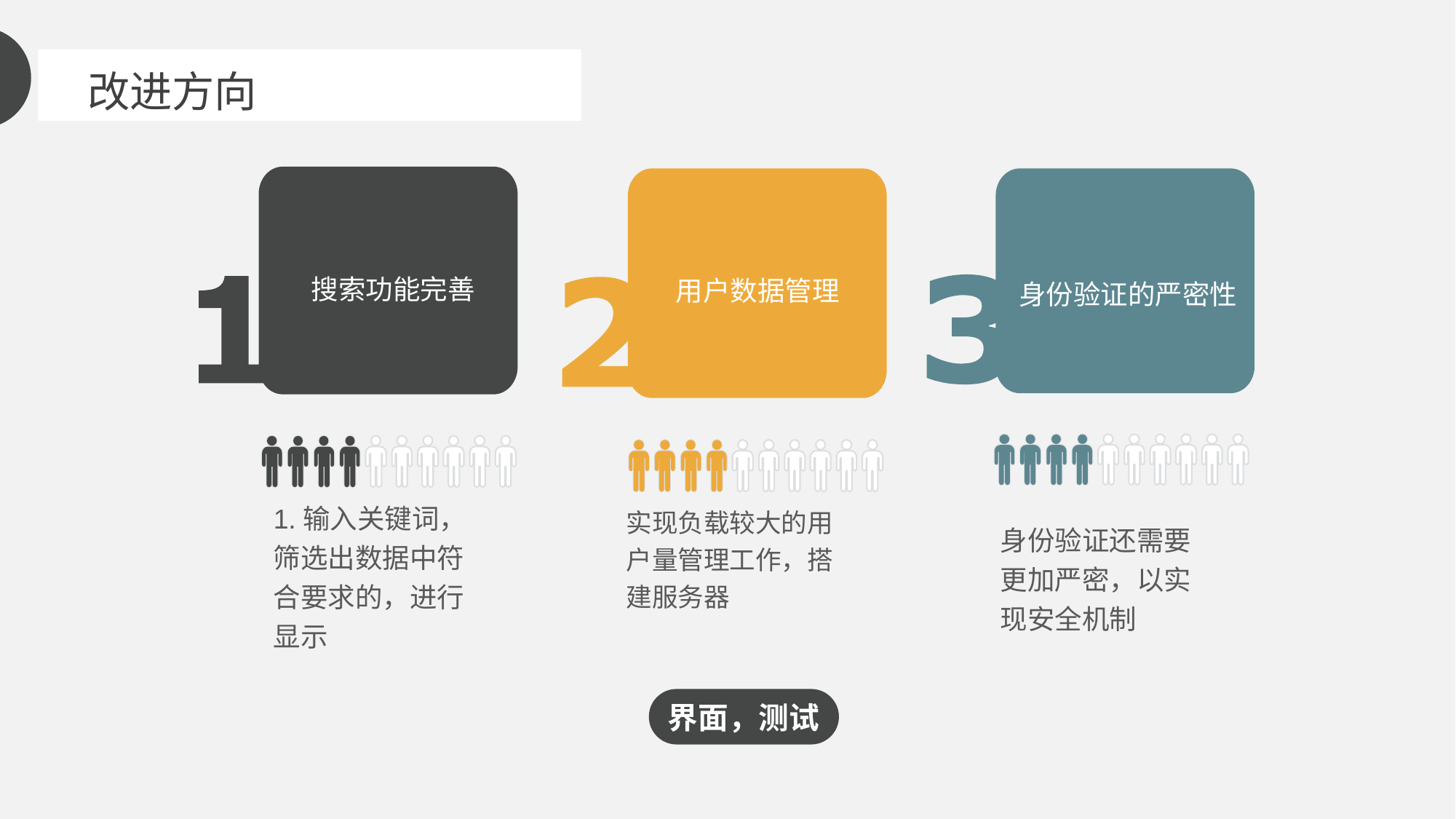

改进方向

1.输入关键词，筛选出数据中符合要求的，进行显示

用户数据管理

实现负载较大的用户量管理工作，搭建服务器

身份验证还需要更加严密，以实现安全机制

身份验证的严密性
搜索功能完善

界面，测试